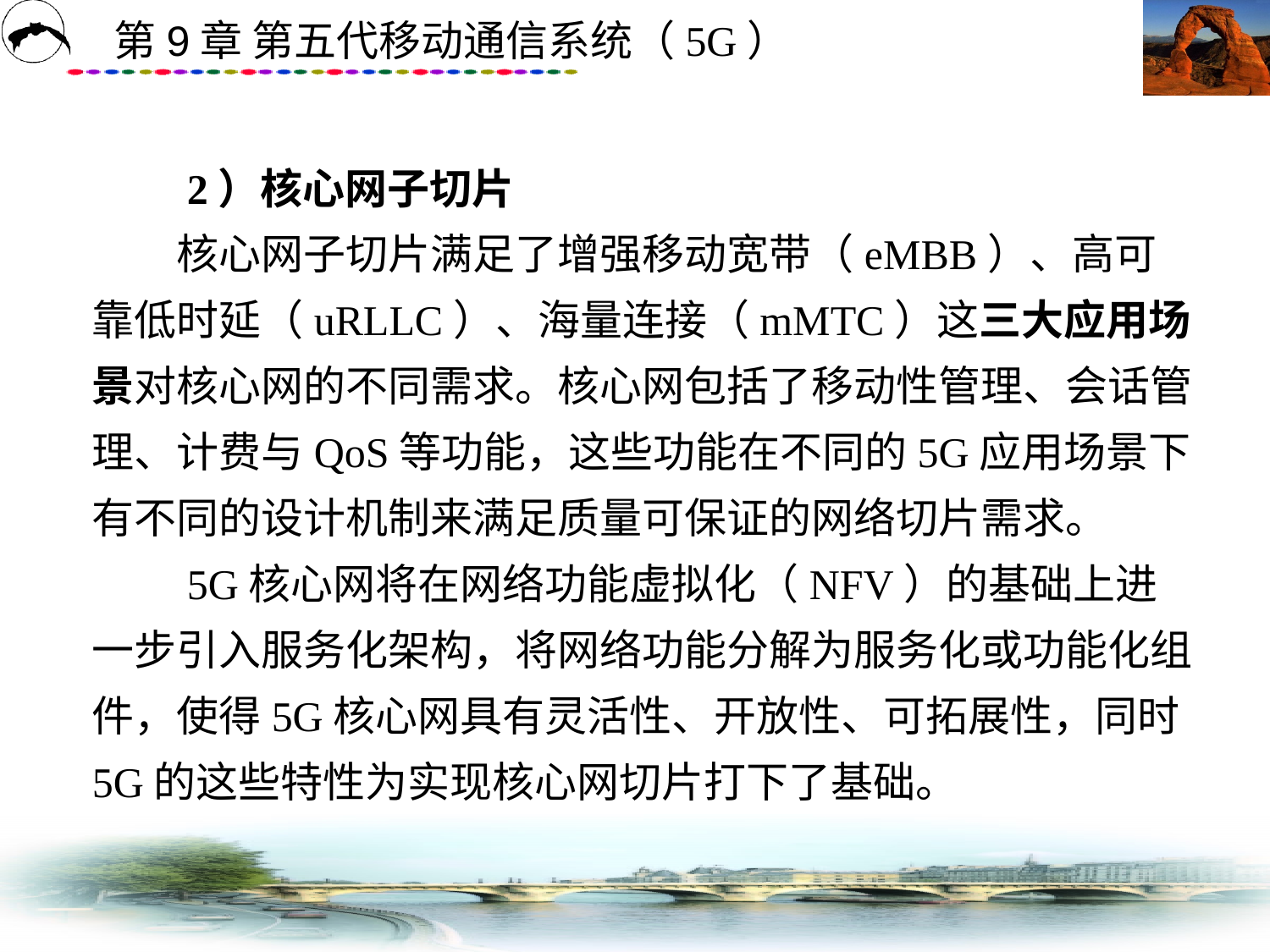

# 2）核心网子切片 　　核心网子切片满足了增强移动宽带（eMBB）、高可靠低时延（uRLLC）、海量连接（mMTC）这三大应用场景对核心网的不同需求。核心网包括了移动性管理、会话管理、计费与QoS等功能，这些功能在不同的5G应用场景下有不同的设计机制来满足质量可保证的网络切片需求。 　　5G核心网将在网络功能虚拟化（NFV）的基础上进一步引入服务化架构，将网络功能分解为服务化或功能化组件，使得5G核心网具有灵活性、开放性、可拓展性，同时5G的这些特性为实现核心网切片打下了基础。